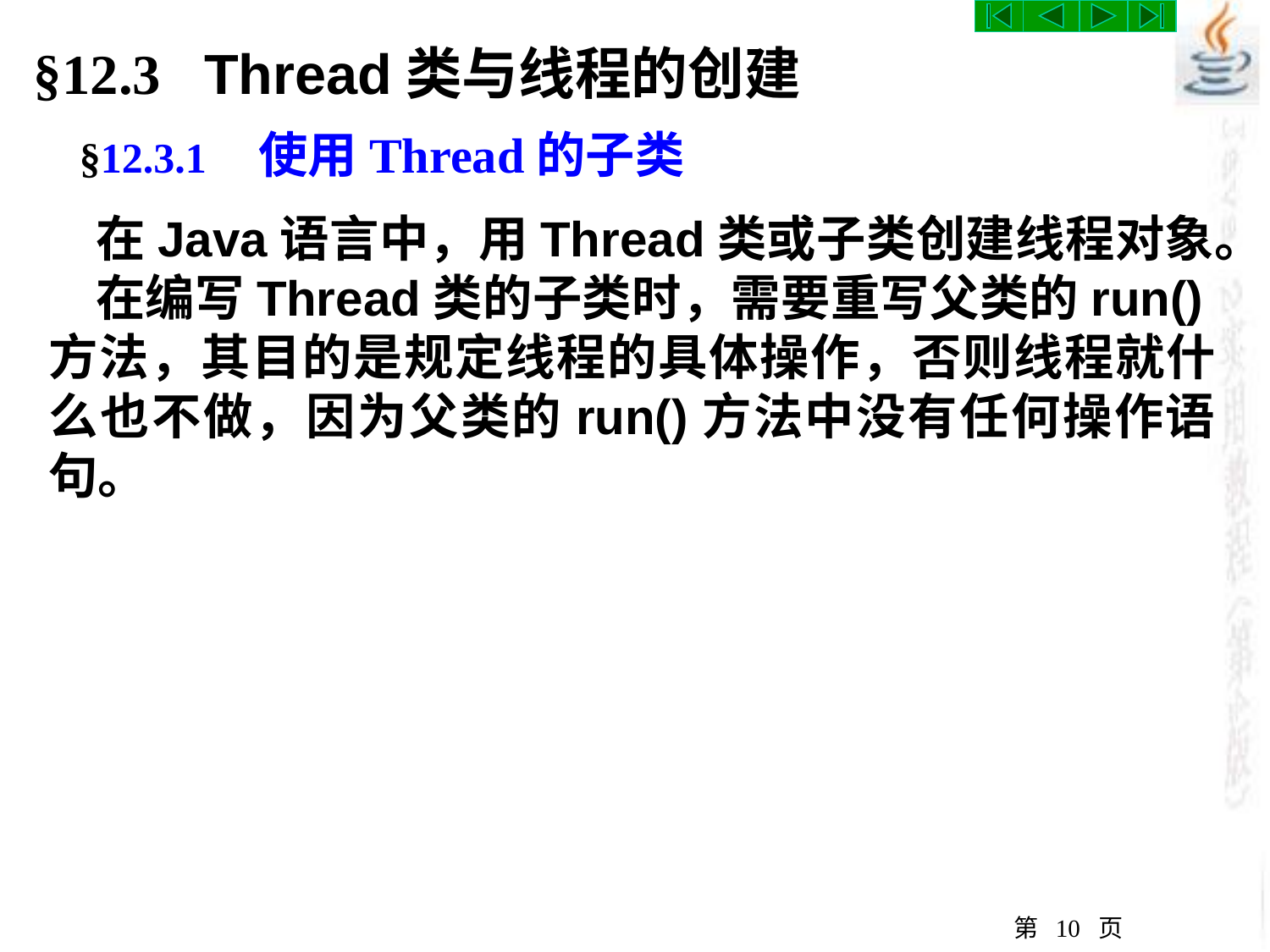

§12.3   Thread类与线程的创建
   §12.3.1    使用Thread的子类
   在Java语言中，用Thread类或子类创建线程对象。
   在编写Thread类的子类时，需要重写父类的run()方法，其目的是规定线程的具体操作，否则线程就什么也不做，因为父类的run()方法中没有任何操作语句。

第  10  页